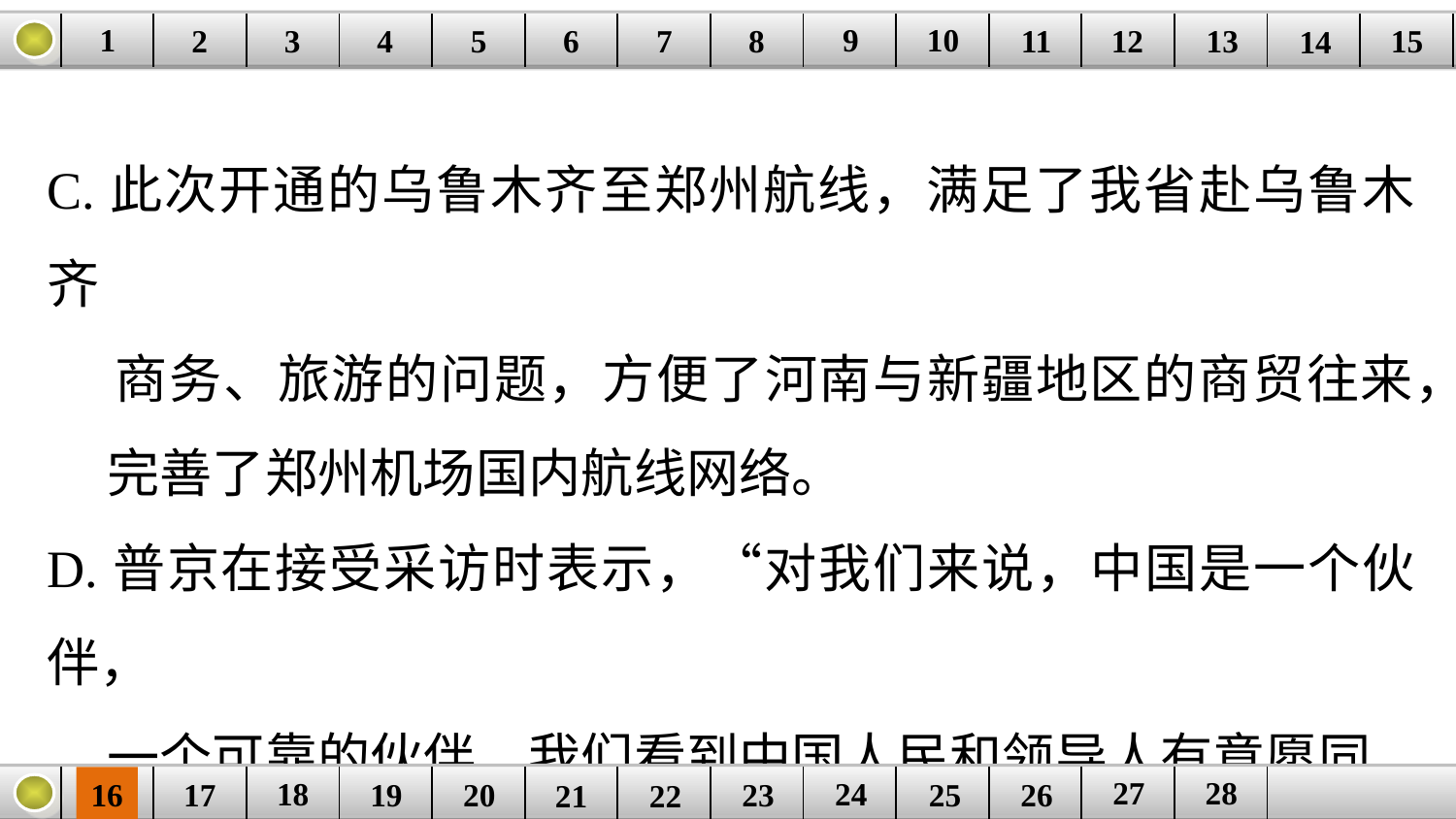

9
10
1
3
4
5
6
8
11
2
12
15
|  |  |  |  |  |  |  |  |  |  |  |  |  |  |  |
| --- | --- | --- | --- | --- | --- | --- | --- | --- | --- | --- | --- | --- | --- | --- |
7
13
14

C.此次开通的乌鲁木齐至郑州航线，满足了我省赴乌鲁木齐
    商务、旅游的问题，方便了河南与新疆地区的商贸往来，
    完善了郑州机场国内航线网络。
D.普京在接受采访时表示，“对我们来说，中国是一个伙伴，
    一个可靠的伙伴，我们看到中国人民和领导人有意愿同
    我们发展睦邻友好关系，并在一些难题上寻求共识”。

27
28
18
24
16
25
26
|  |  |  |  |  |  |  |  |  |  |  |  |  |
| --- | --- | --- | --- | --- | --- | --- | --- | --- | --- | --- | --- | --- |
23
17
19
20
21
22